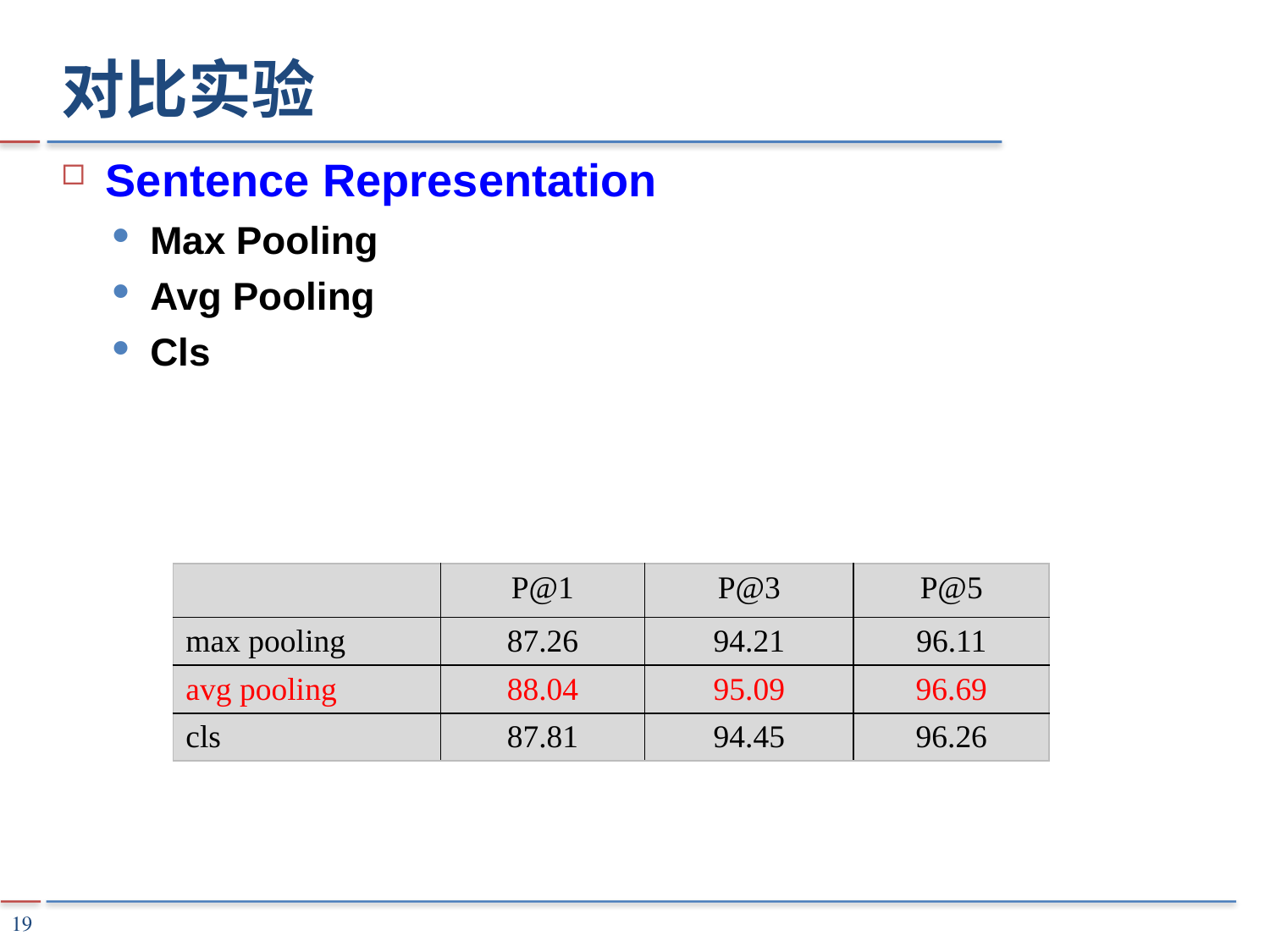

# 对比实验

Sentence Representation
Max Pooling
Avg Pooling
Cls

|  | P@1 | P@3 | P@5 |
| --- | --- | --- | --- |
| max pooling | 87.26 | 94.21 | 96.11 |
| avg pooling | 88.04 | 95.09 | 96.69 |
| cls | 87.81 | 94.45 | 96.26 |
19